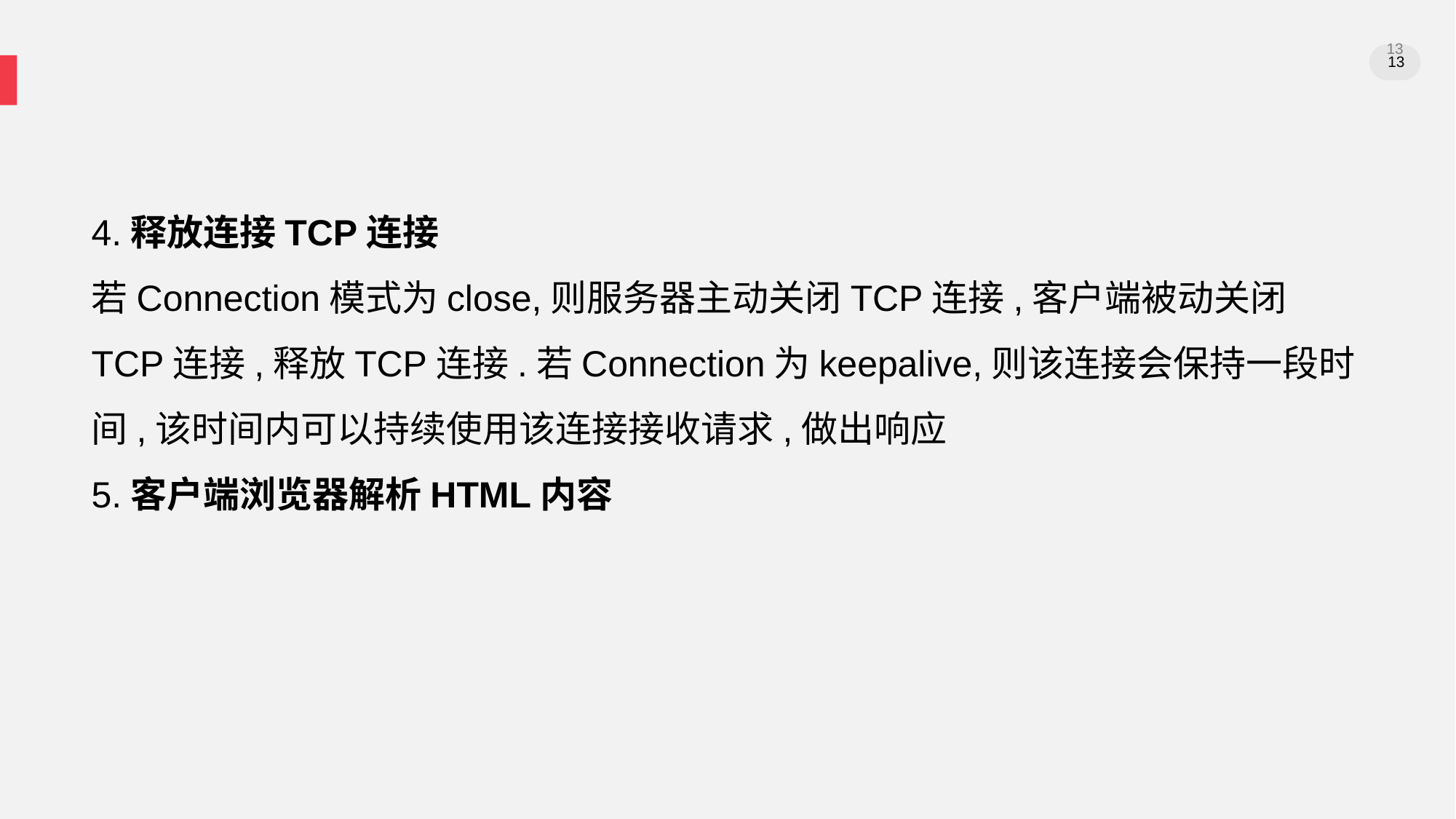

。

13

13

4.释放连接TCP连接
若Connection模式为close,则服务器主动关闭TCP连接,客户端被动关闭TCP连接,释放TCP连接.若Connection为keepalive,则该连接会保持一段时间,该时间内可以持续使用该连接接收请求,做出响应
5.客户端浏览器解析HTML内容